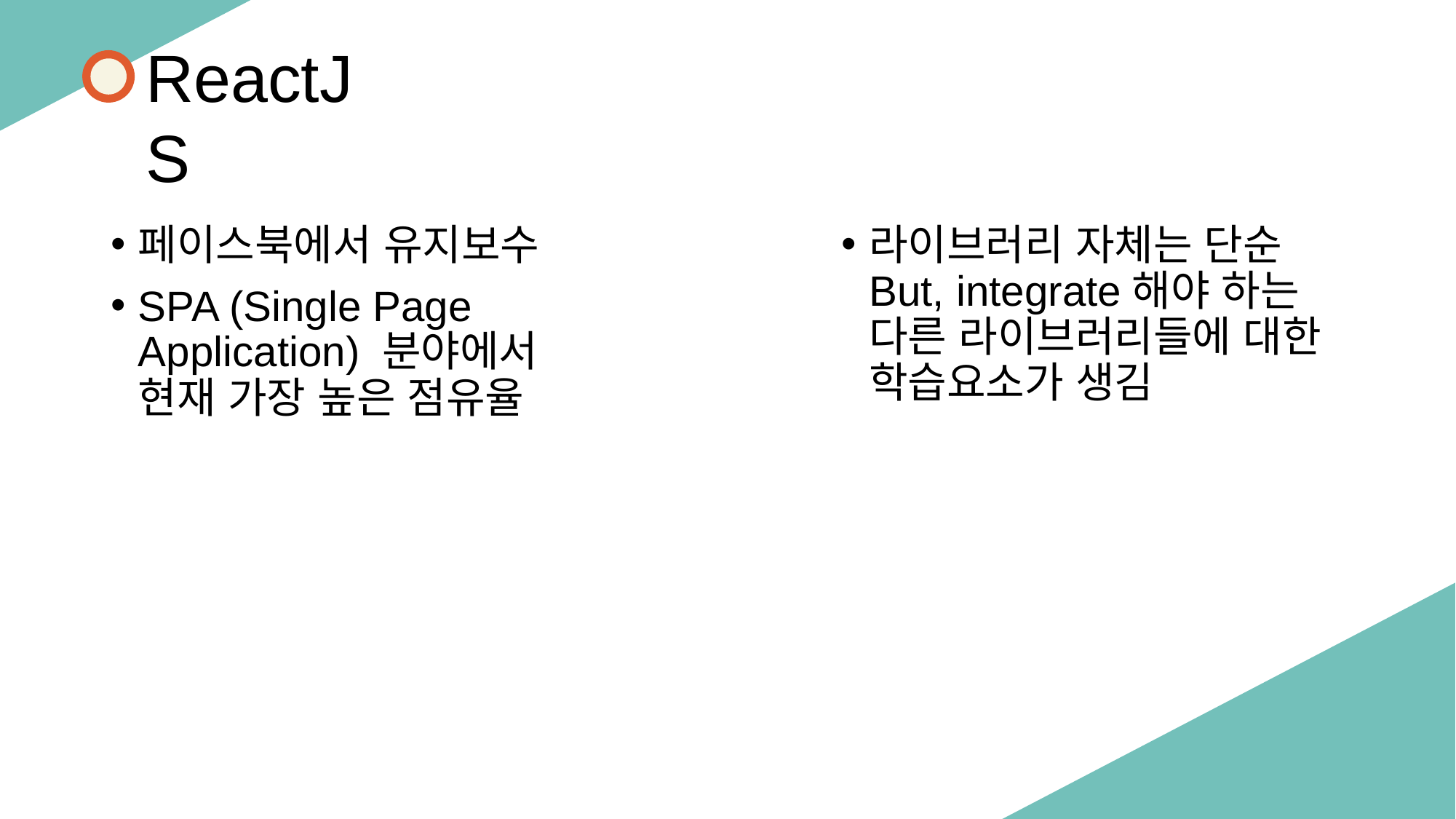

ReactJS

페이스북에서 유지보수
SPA (Single Page Application) 분야에서 현재 가장 높은 점유율

라이브러리 자체는 단순    But, integrate해야 하는 다른 라이브러리들에 대한 학습요소가 생김